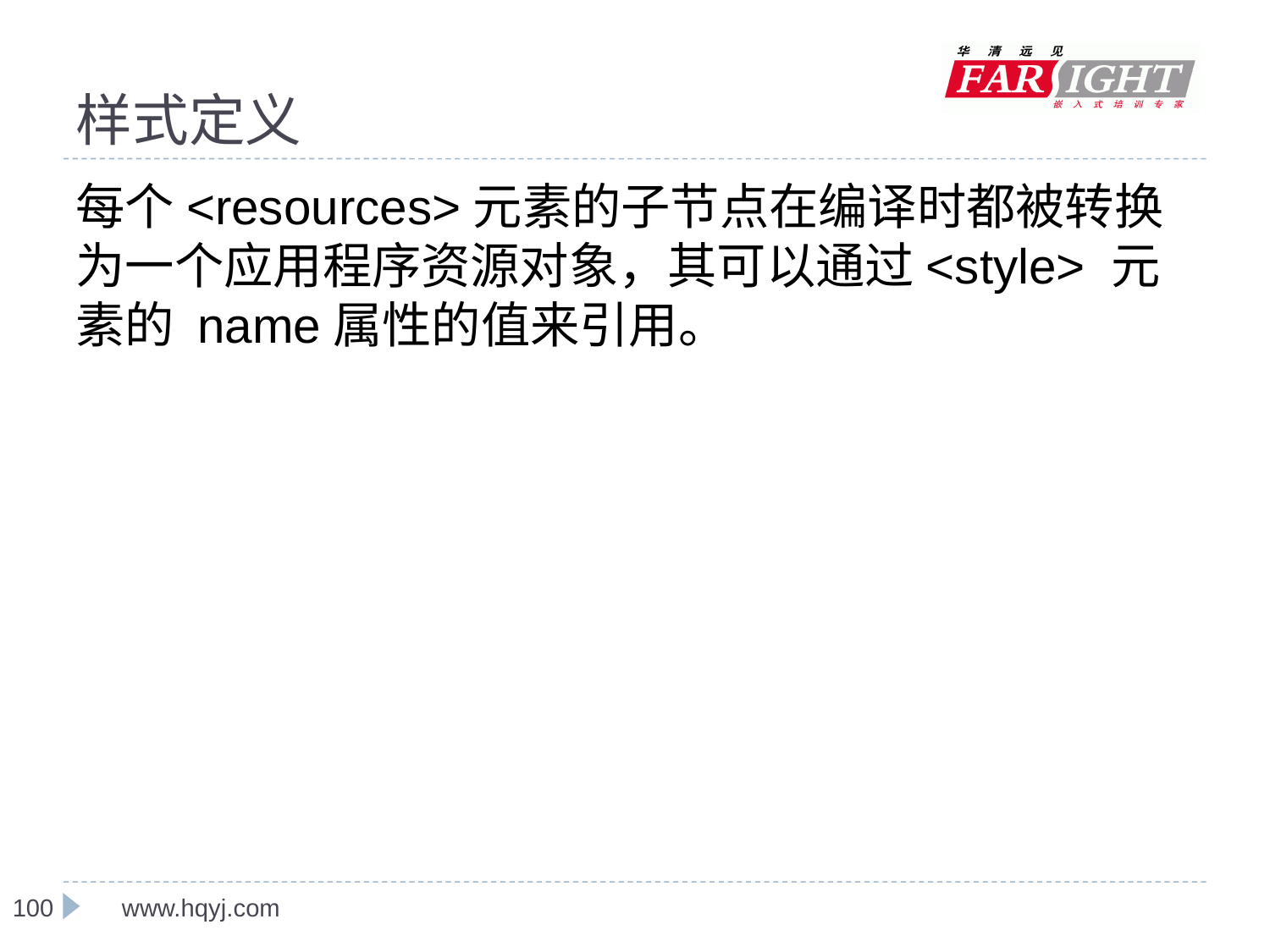

# 样式定义
每个<resources>元素的子节点在编译时都被转换为一个应用程序资源对象，其可以通过<style> 元素的 name属性的值来引用。
www.hqyj.com
100